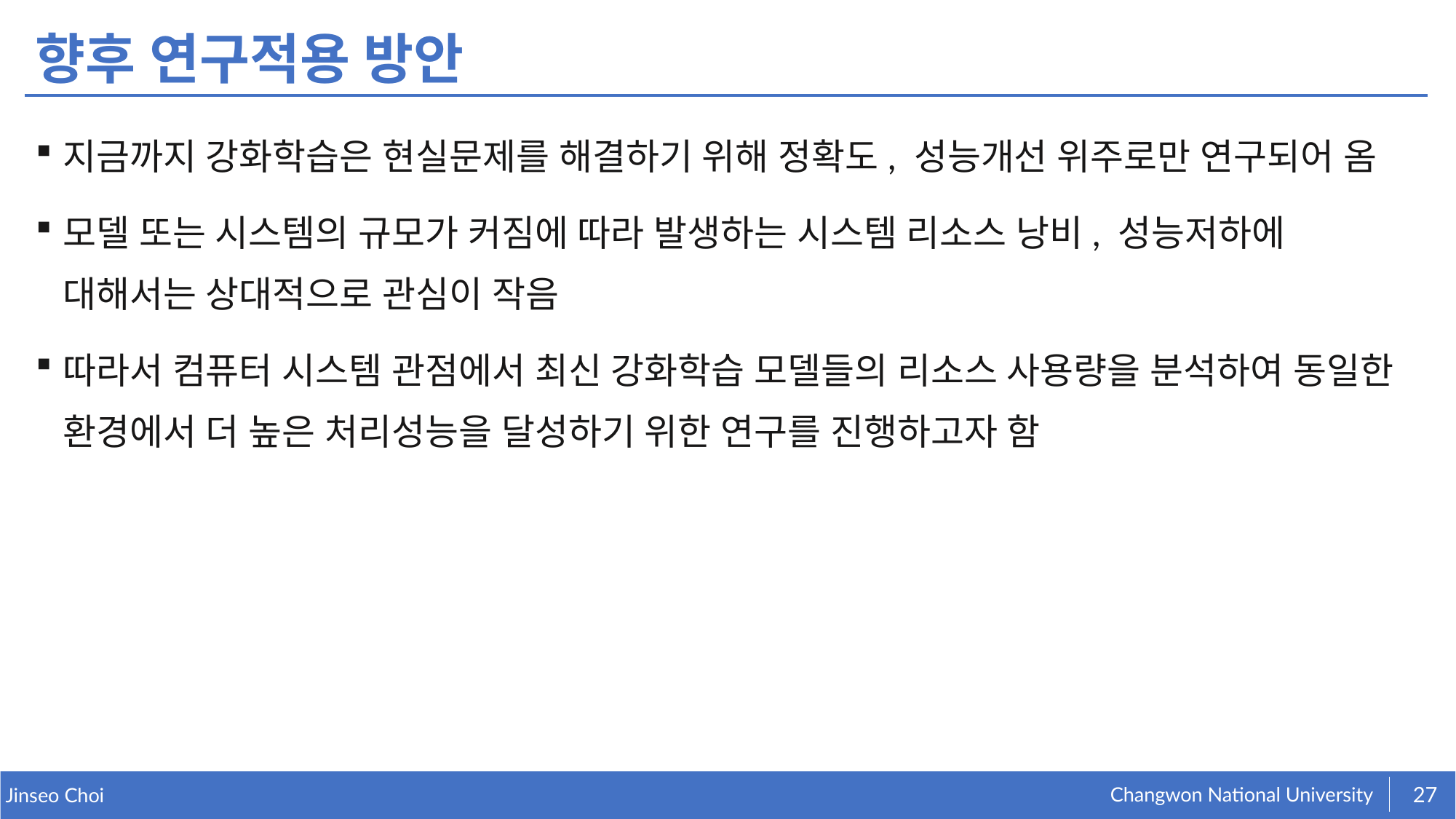

# 향후 연구적용 방안
지금까지 강화학습은 현실문제를 해결하기 위해 정확도, 성능개선 위주로만 연구되어 옴
모델 또는 시스템의 규모가 커짐에 따라 발생하는 시스템 리소스 낭비, 성능저하에 대해서는 상대적으로 관심이 작음
따라서 컴퓨터 시스템 관점에서 최신 강화학습 모델들의 리소스 사용량을 분석하여 동일한 환경에서 더 높은 처리성능을 달성하기 위한 연구를 진행하고자 함
27